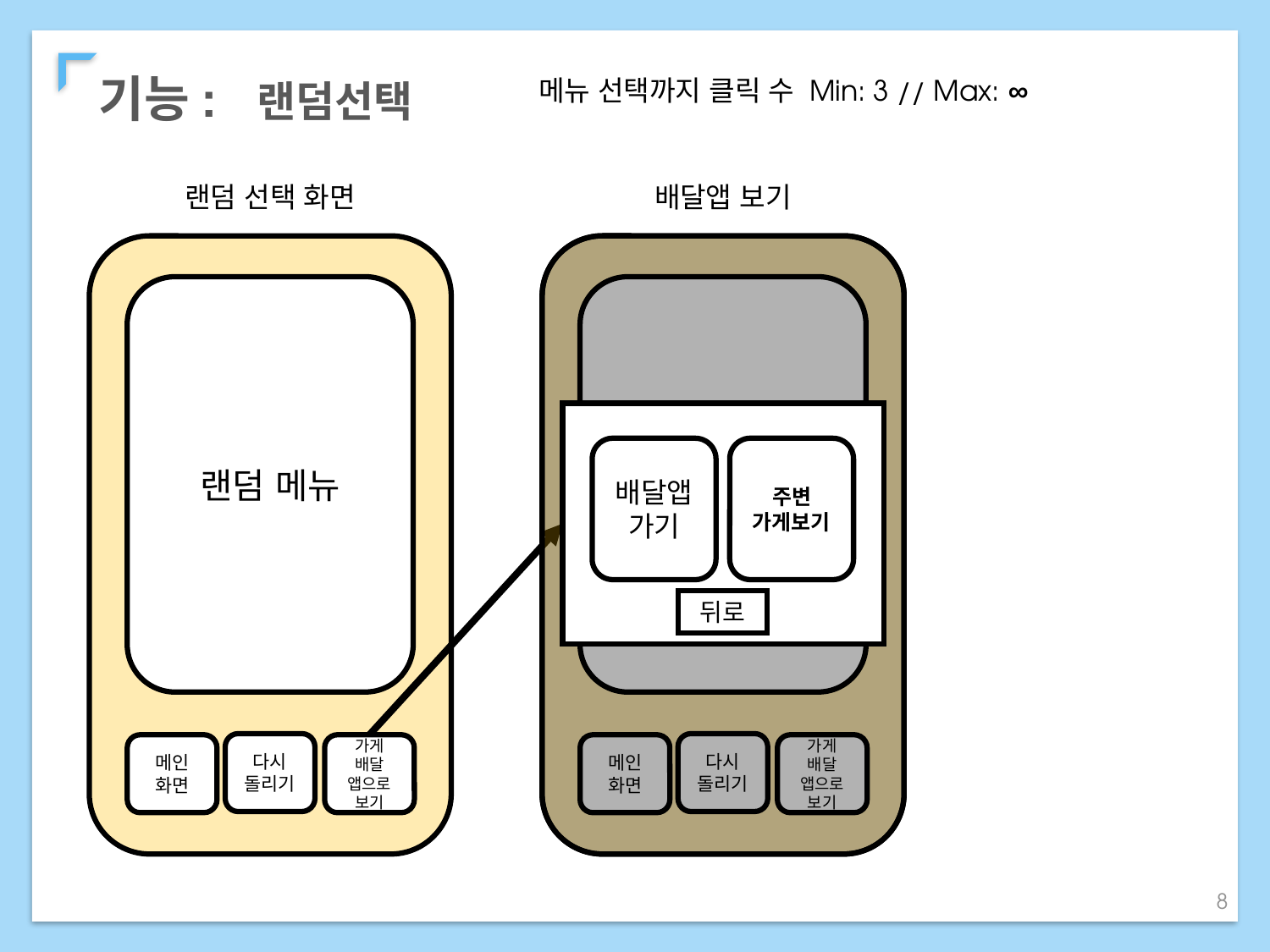

# 기능:  랜덤선택
메뉴 선택까지 클릭 수 Min: 3 // Max: ∞
랜덤 선택 화면
배달앱 보기

랜덤 메뉴
랜덤 메뉴

배달앱
가기
주변
가게보기
뒤로
다시
돌리기
다시
돌리기
메인 화면
가게 배달
앱으로
보기
메인 화면
가게 배달
앱으로
보기
8